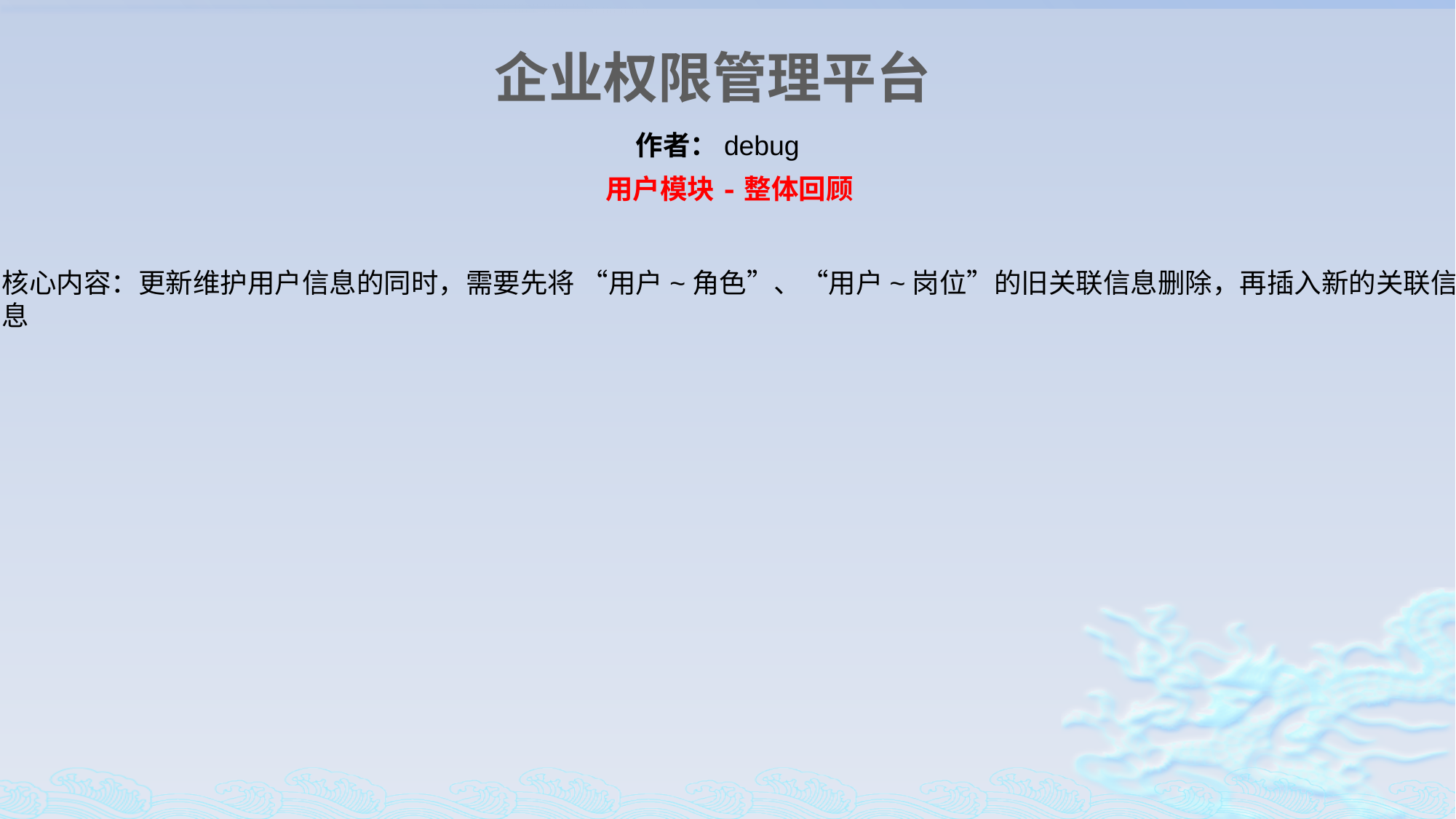

企业权限管理平台
作者：debug
用户模块-整体回顾
核心内容：更新维护用户信息的同时，需要先将 “用户~角色”、“用户~岗位”的旧关联信息删除，再插入新的关联信息